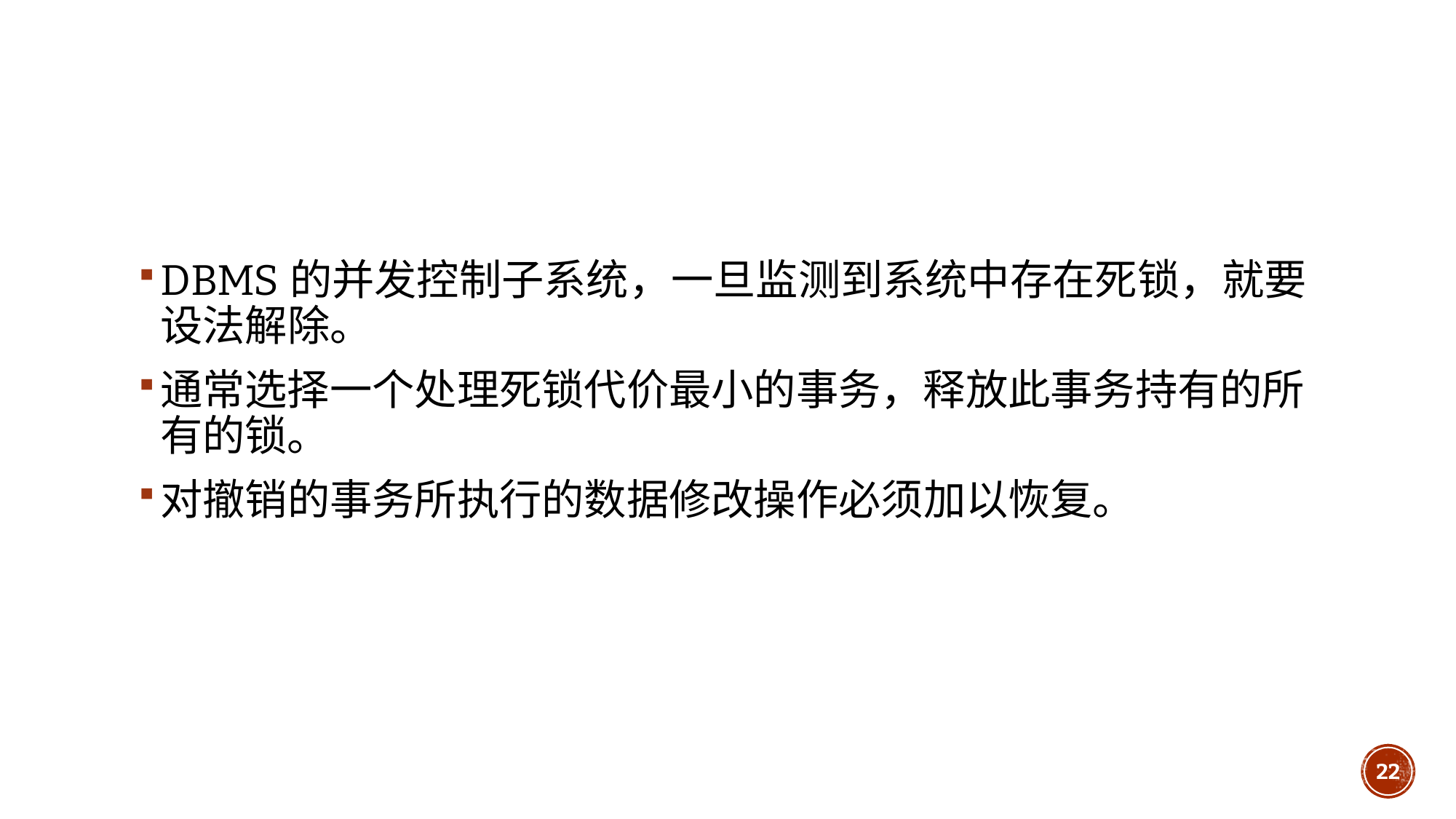

#
DBMS的并发控制子系统，一旦监测到系统中存在死锁，就要设法解除。
通常选择一个处理死锁代价最小的事务，释放此事务持有的所有的锁。
对撤销的事务所执行的数据修改操作必须加以恢复。
22